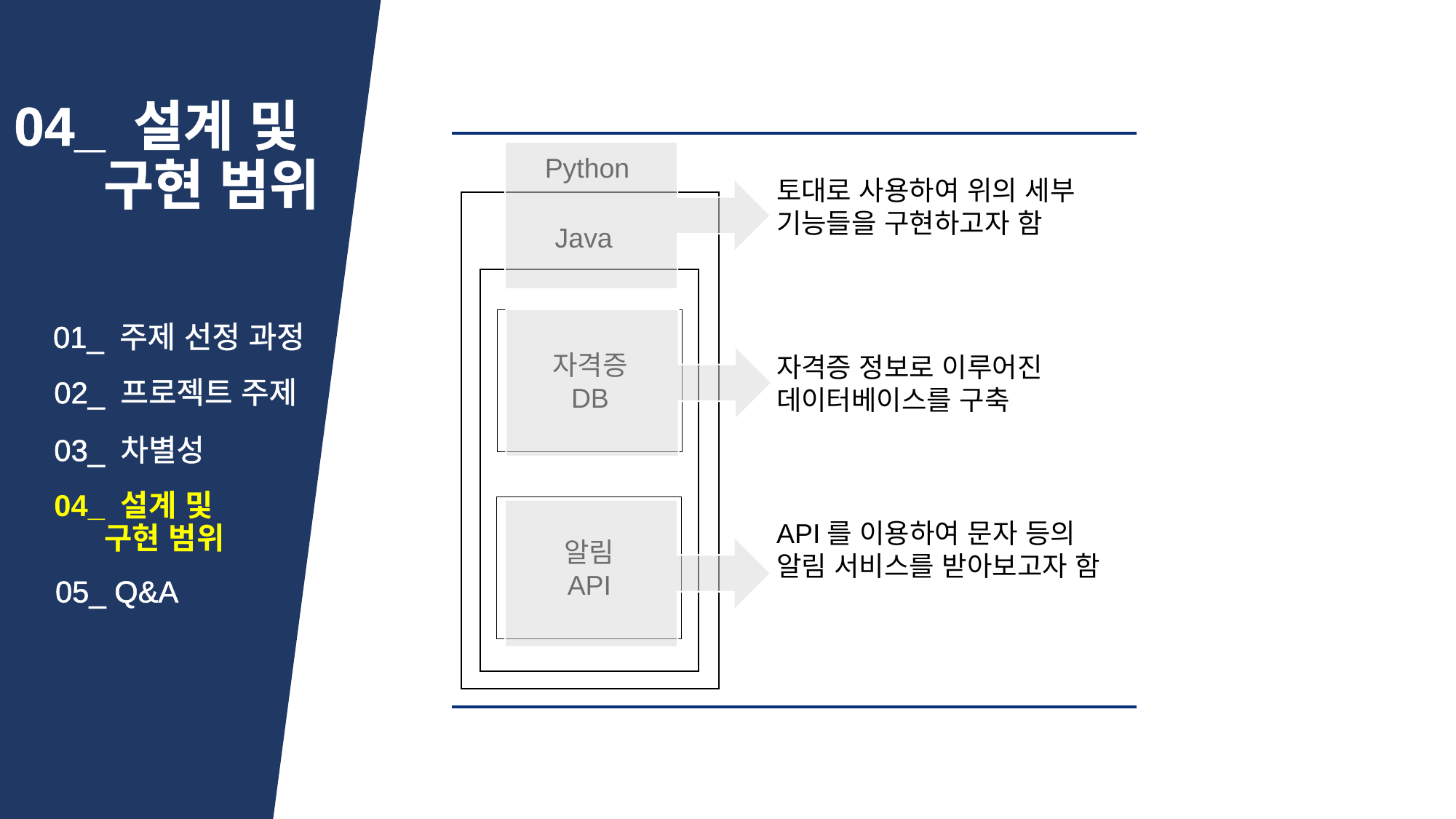

04_ 설계 및
     구현 범위

토대로 사용하여 위의 세부 기능들을 구현하고자 함
Python

Java

자격증
DB

알림
API

자격증 정보로 이루어진
데이터베이스를 구축
01_ 주제 선정 과정
02_ 프로젝트 주제
03_ 차별성
04_ 설계 및
     구현 범위

API를 이용하여 문자 등의 알림 서비스를 받아보고자 함
05_ Q&A